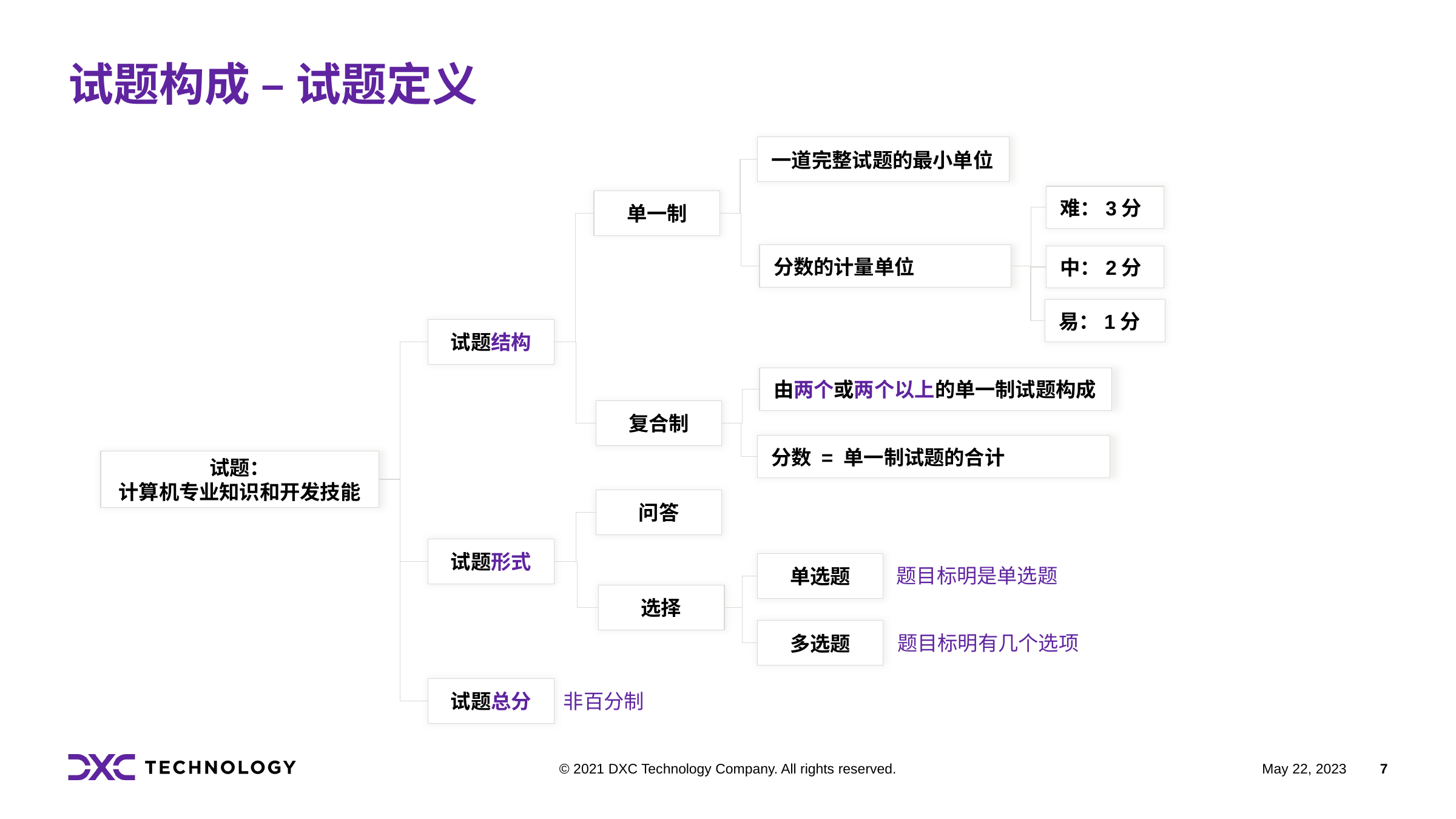

# 试题构成 – 试题定义
  一道完整试题的最小单位
  难：3分
单一制
  分数的计量单位
  中：2分
  易：1分
试题结构
  由两个或两个以上的单一制试题构成
复合制
  分数 = 单一制试题的合计
试题：
计算机专业知识和开发技能
问答
试题形式
单选题
题目标明是单选题
选择
多选题
题目标明有几个选项
试题总分
非百分制